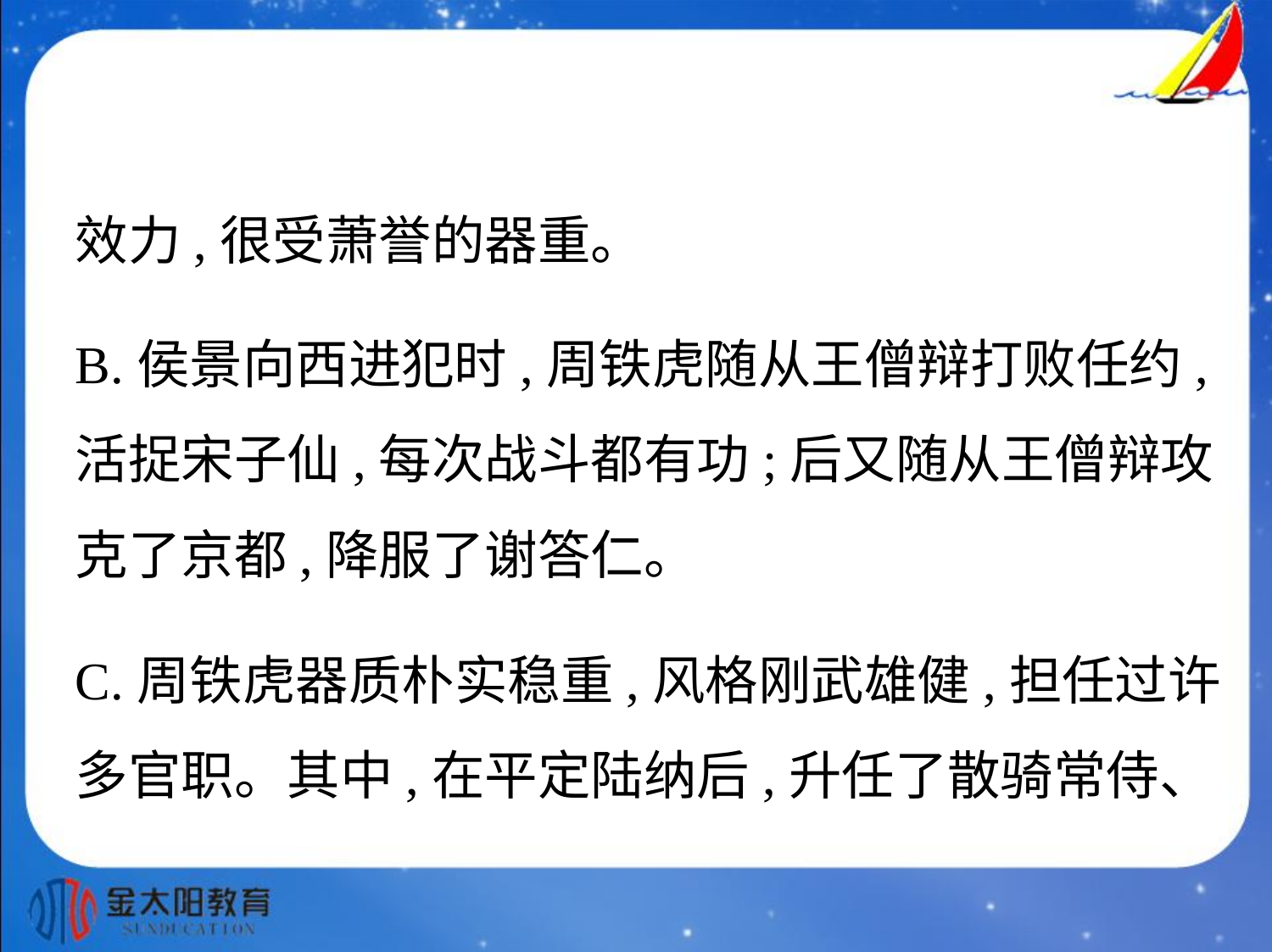

效力,很受萧誉的器重。
B.侯景向西进犯时,周铁虎随从王僧辩打败任约,
活捉宋子仙,每次战斗都有功;后又随从王僧辩攻
克了京都,降服了谢答仁。
C.周铁虎器质朴实稳重,风格刚武雄健,担任过许
多官职。其中,在平定陆纳后,升任了散骑常侍、